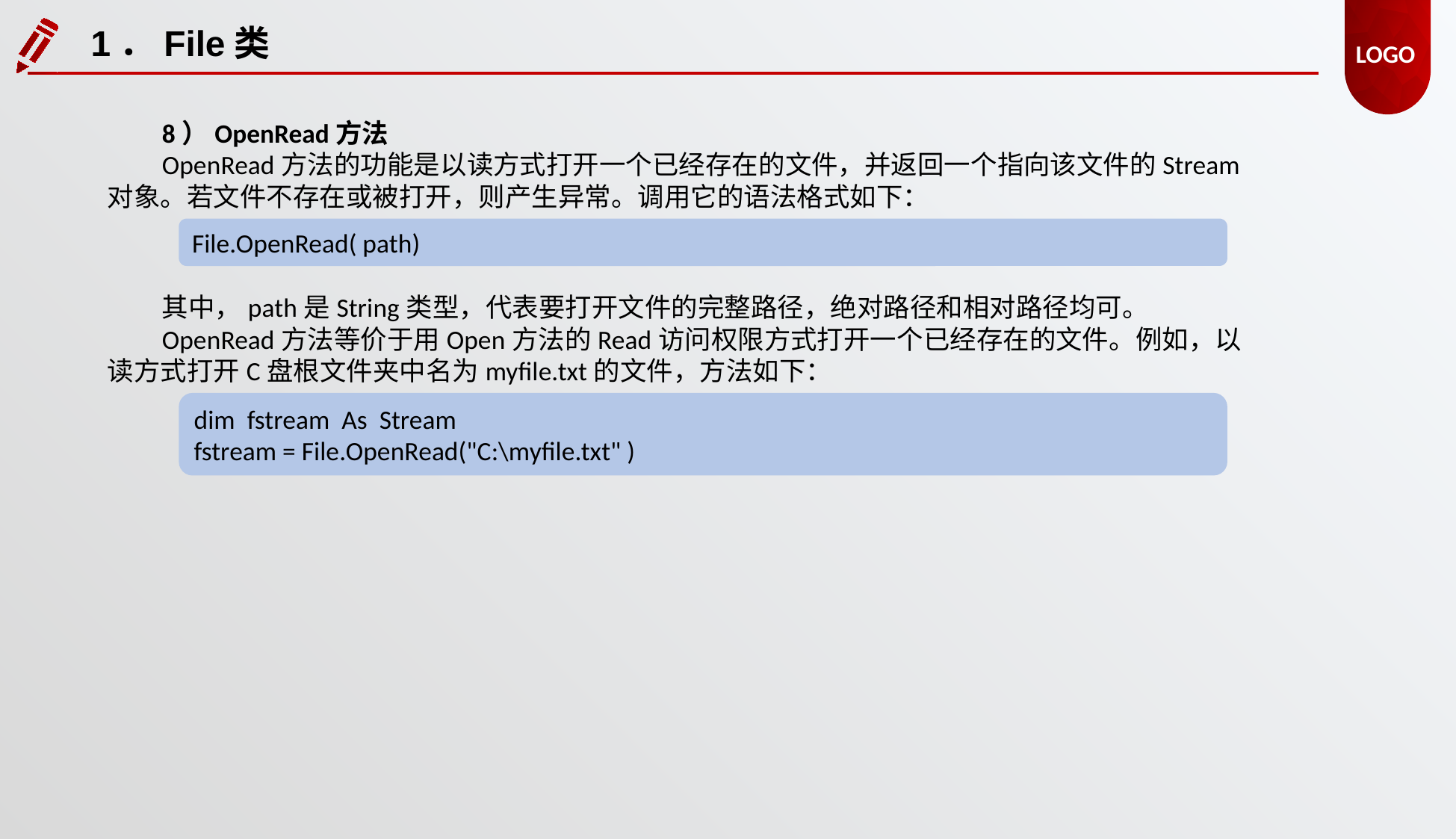

1．File类
8）OpenRead方法
OpenRead方法的功能是以读方式打开一个已经存在的文件，并返回一个指向该文件的Stream对象。若文件不存在或被打开，则产生异常。调用它的语法格式如下：
File.OpenRead( path)
其中，path是String类型，代表要打开文件的完整路径，绝对路径和相对路径均可。
OpenRead方法等价于用Open方法的Read访问权限方式打开一个已经存在的文件。例如，以读方式打开C盘根文件夹中名为myfile.txt的文件，方法如下：
dim  fstream  As  Stream
fstream = File.OpenRead("C:\myfile.txt" )